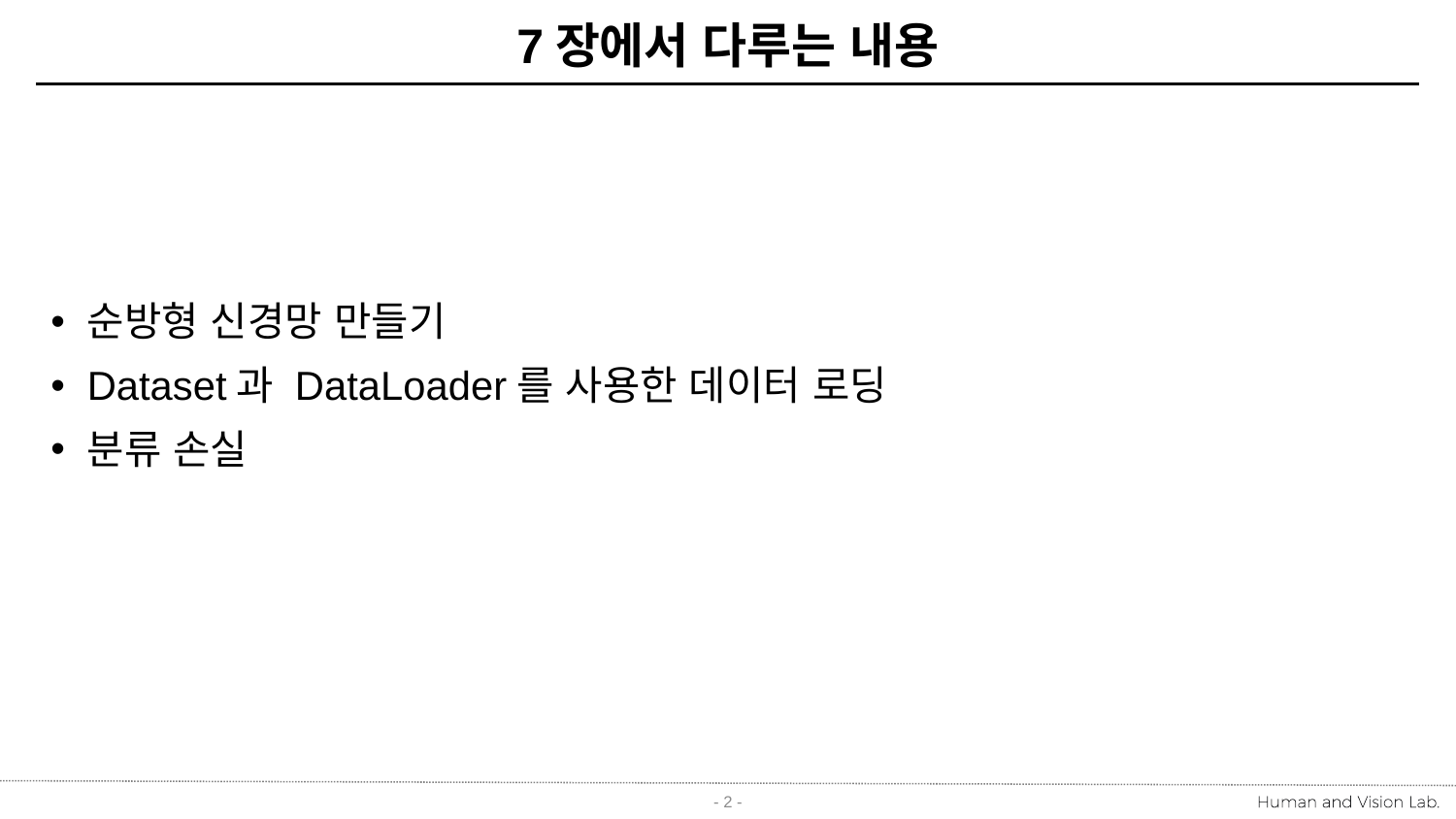

# 7장에서 다루는 내용

순방형 신경망 만들기
Dataset과 DataLoader를 사용한 데이터 로딩
분류 손실
- 2 -